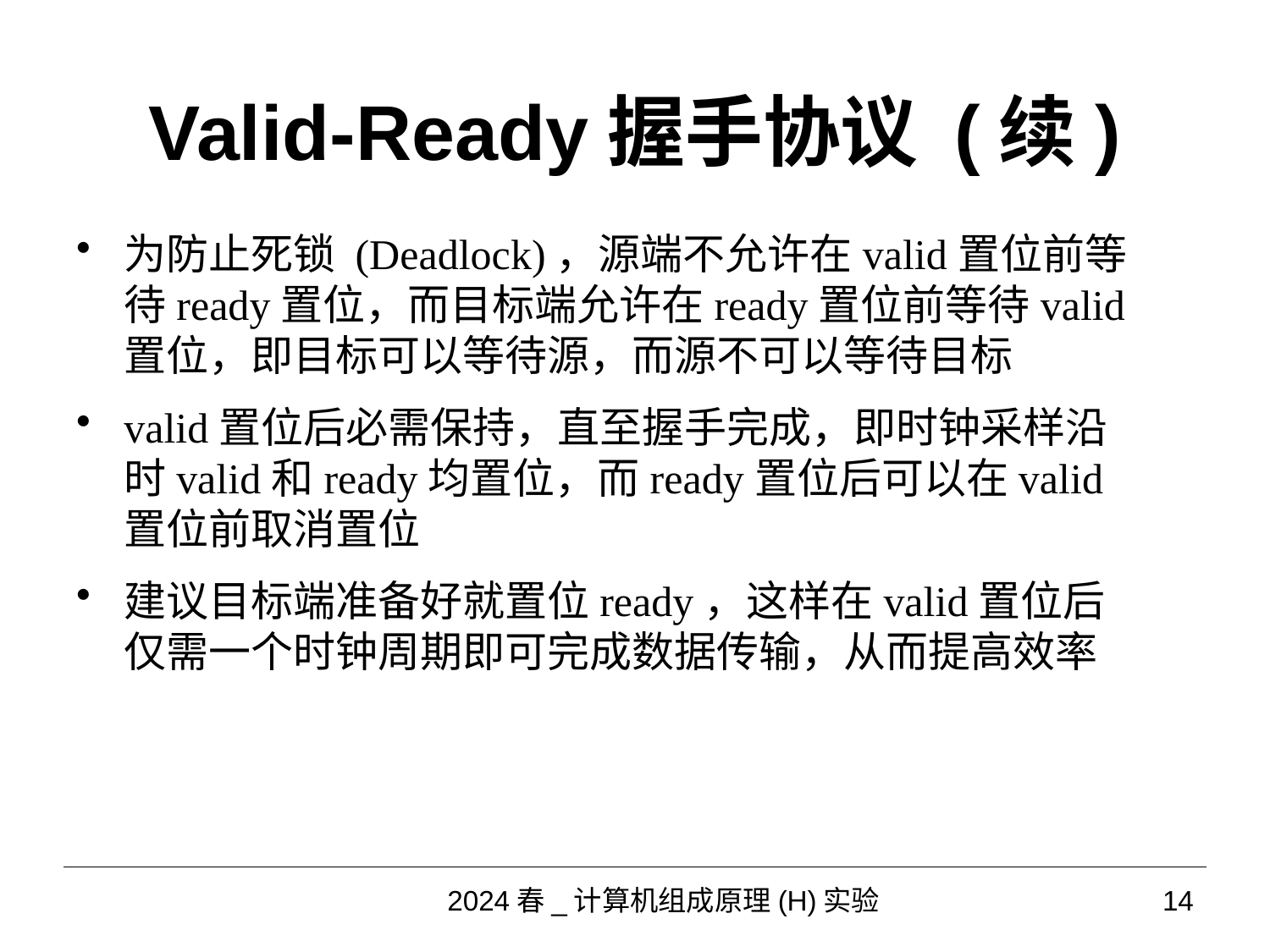

# Valid-Ready握手协议 (续)
为防止死锁 (Deadlock)，源端不允许在valid置位前等待ready置位，而目标端允许在ready置位前等待valid置位，即目标可以等待源，而源不可以等待目标
valid置位后必需保持，直至握手完成，即时钟采样沿时valid和ready均置位，而ready置位后可以在valid置位前取消置位
建议目标端准备好就置位ready，这样在valid置位后仅需一个时钟周期即可完成数据传输，从而提高效率

2024春_计算机组成原理(H)实验
14
14